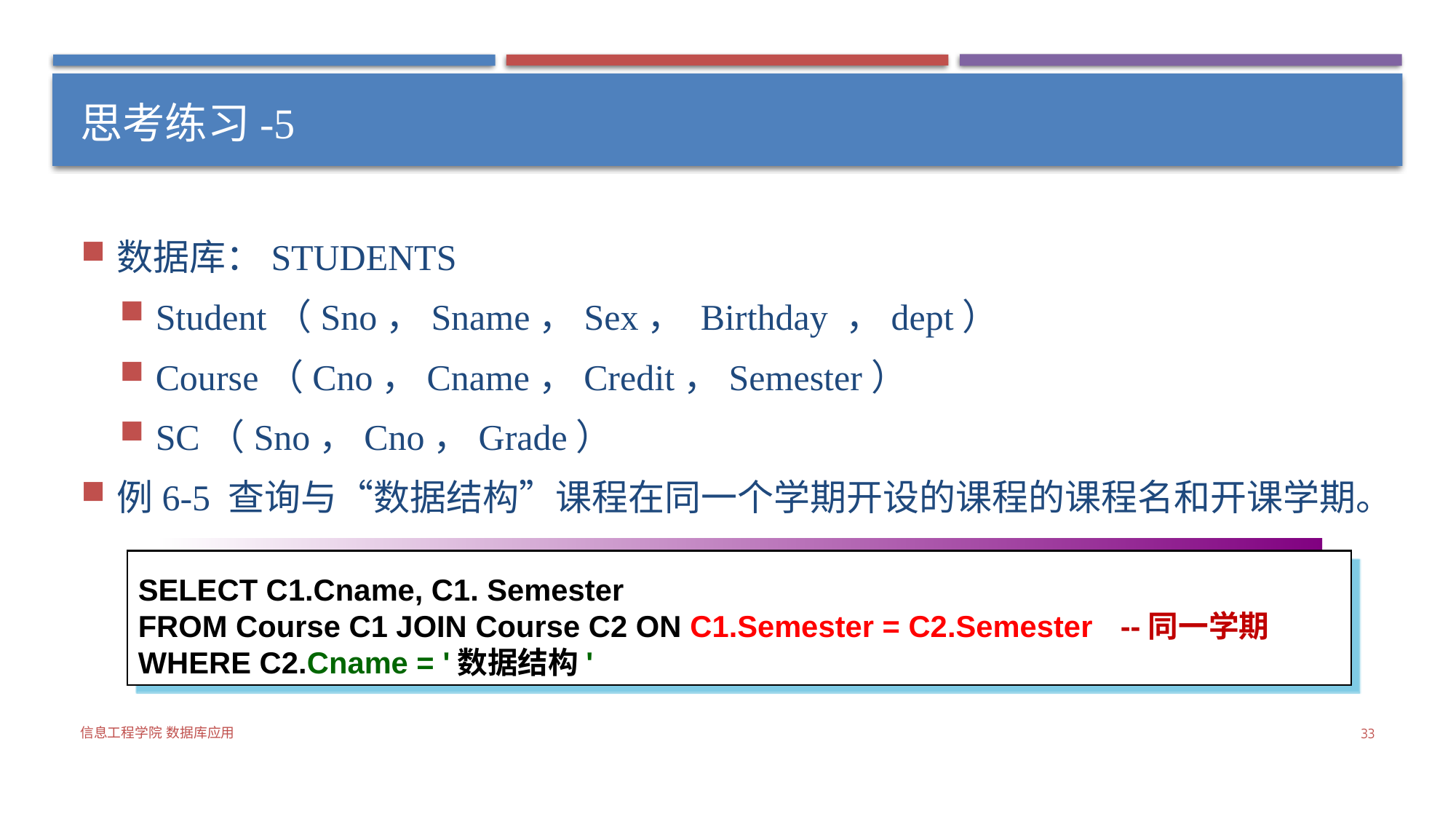

# 思考练习-5
数据库：STUDENTS
Student（Sno，Sname，Sex， Birthday ，dept）
Course（Cno，Cname，Credit，Semester）
SC（Sno，Cno，Grade）
例6-5 查询与“数据结构”课程在同一个学期开设的课程的课程名和开课学期。

SELECT C1.Cname, C1. Semester
FROM Course C1 JOIN Course C2 ON C1.Semester = C2.Semester	--同一学期
WHERE C2.Cname = '数据结构'
信息工程学院 数据库应用
33